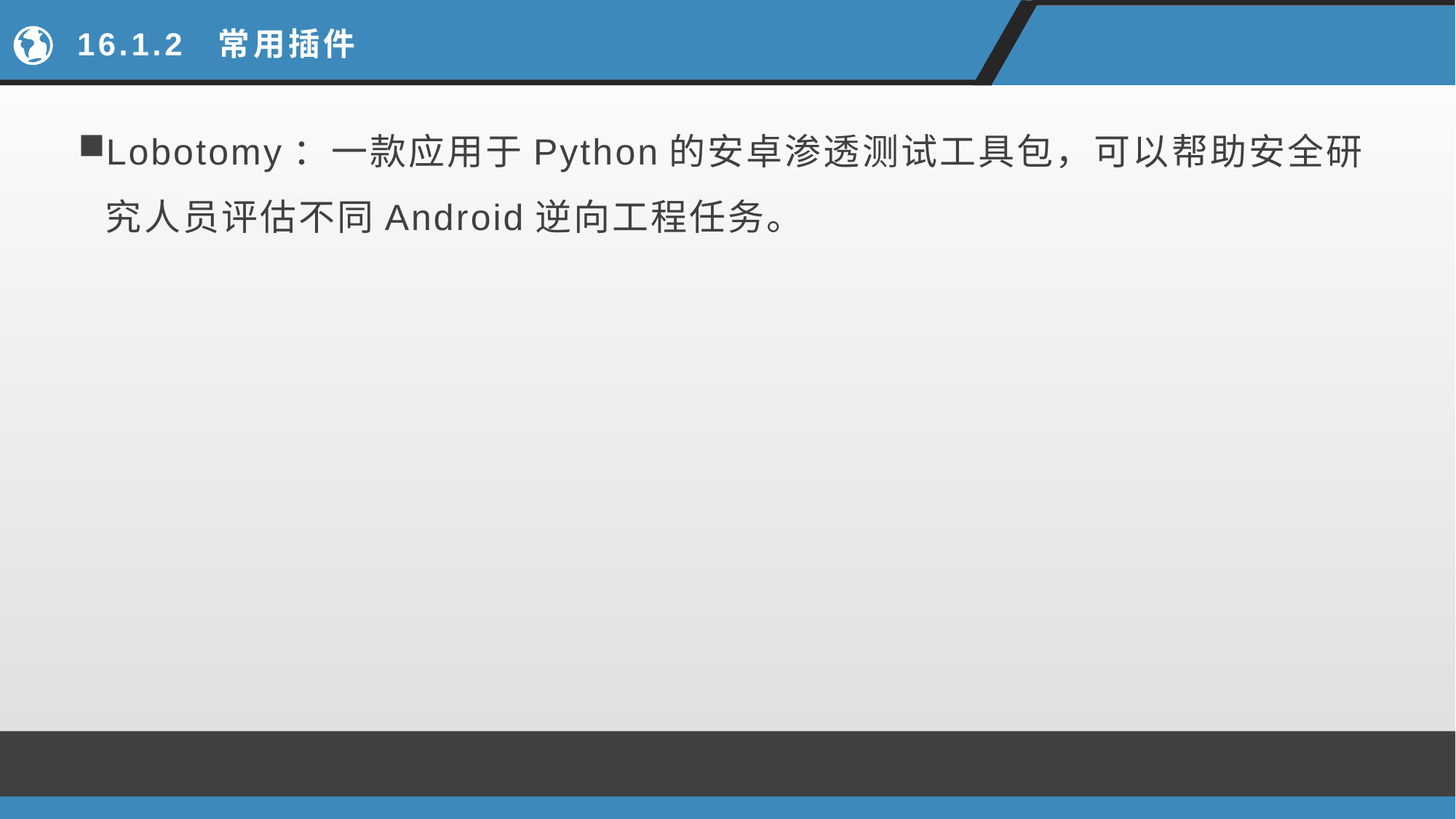

# 16.1.2  常用插件

Lobotomy：一款应用于Python的安卓渗透测试工具包，可以帮助安全研究人员评估不同Android逆向工程任务。